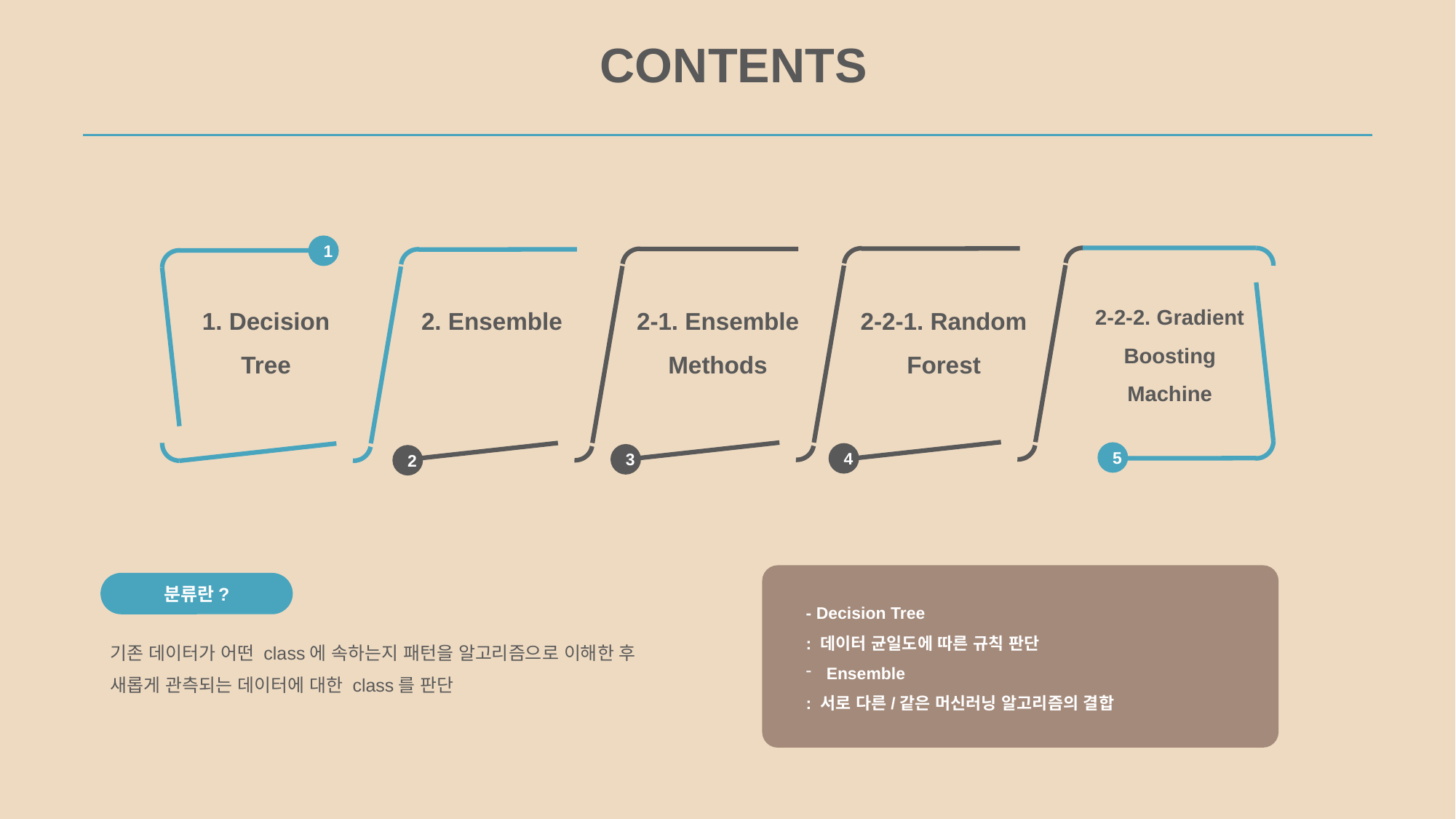

CONTENTS
1

1. Decision Tree
2. Ensemble
2-1. Ensemble Methods
2-2-1. Random Forest
2-2-2. Gradient Boosting Machine
5
4
3
2

분류란?
- Decision Tree
: 데이터 균일도에 따른 규칙 판단
Ensemble
: 서로 다른/같은 머신러닝 알고리즘의 결합
기존 데이터가 어떤 class에 속하는지 패턴을 알고리즘으로 이해한 후
새롭게 관측되는 데이터에 대한 class를 판단